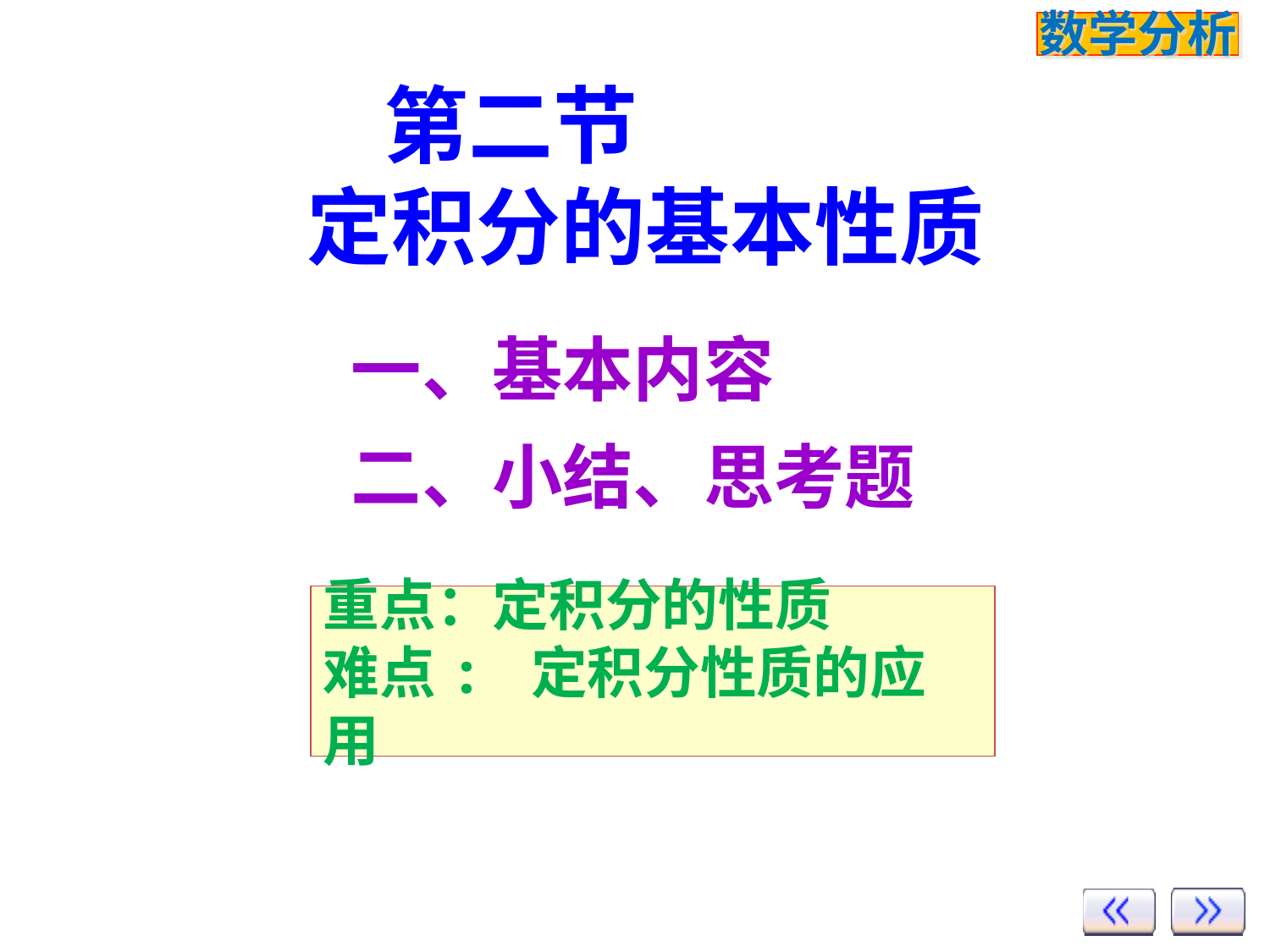

第二节
 定积分的基本性质

一、基本内容
二、小结、思考题
重点：定积分的性质
难点: 定积分性质的应用